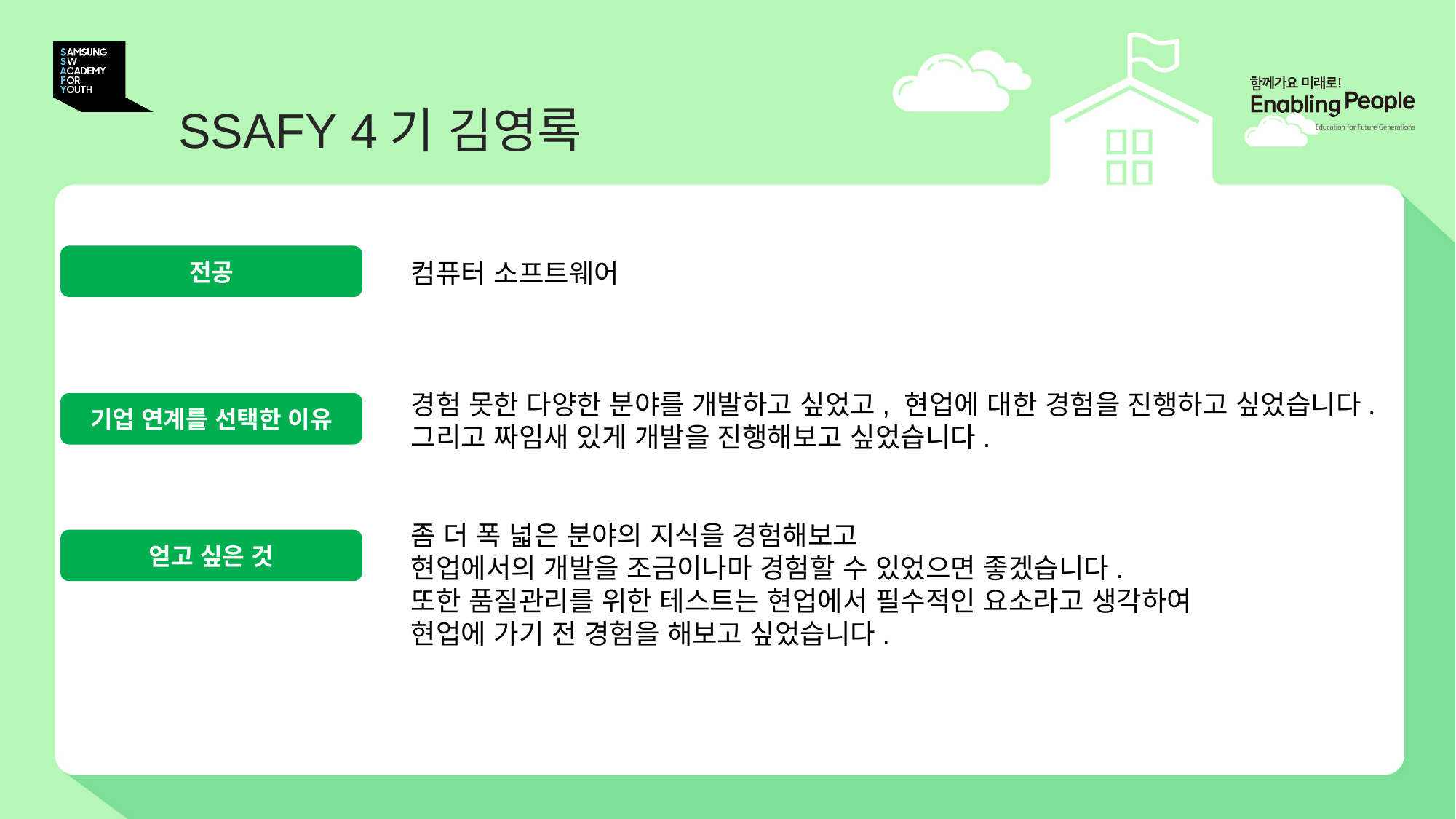

# SSAFY 4기 김영록

컴퓨터 소프트웨어

경험 못한 다양한 분야를 개발하고 싶었고, 현업에 대한 경험을 진행하고 싶었습니다.
그리고 짜임새 있게 개발을 진행해보고 싶었습니다.

좀 더 폭 넓은 분야의 지식을 경험해보고
현업에서의 개발을 조금이나마 경험할 수 있었으면 좋겠습니다.
또한 품질관리를 위한 테스트는 현업에서 필수적인 요소라고 생각하여
현업에 가기 전 경험을 해보고 싶었습니다.
전공
기업 연계를 선택한 이유
얻고 싶은 것